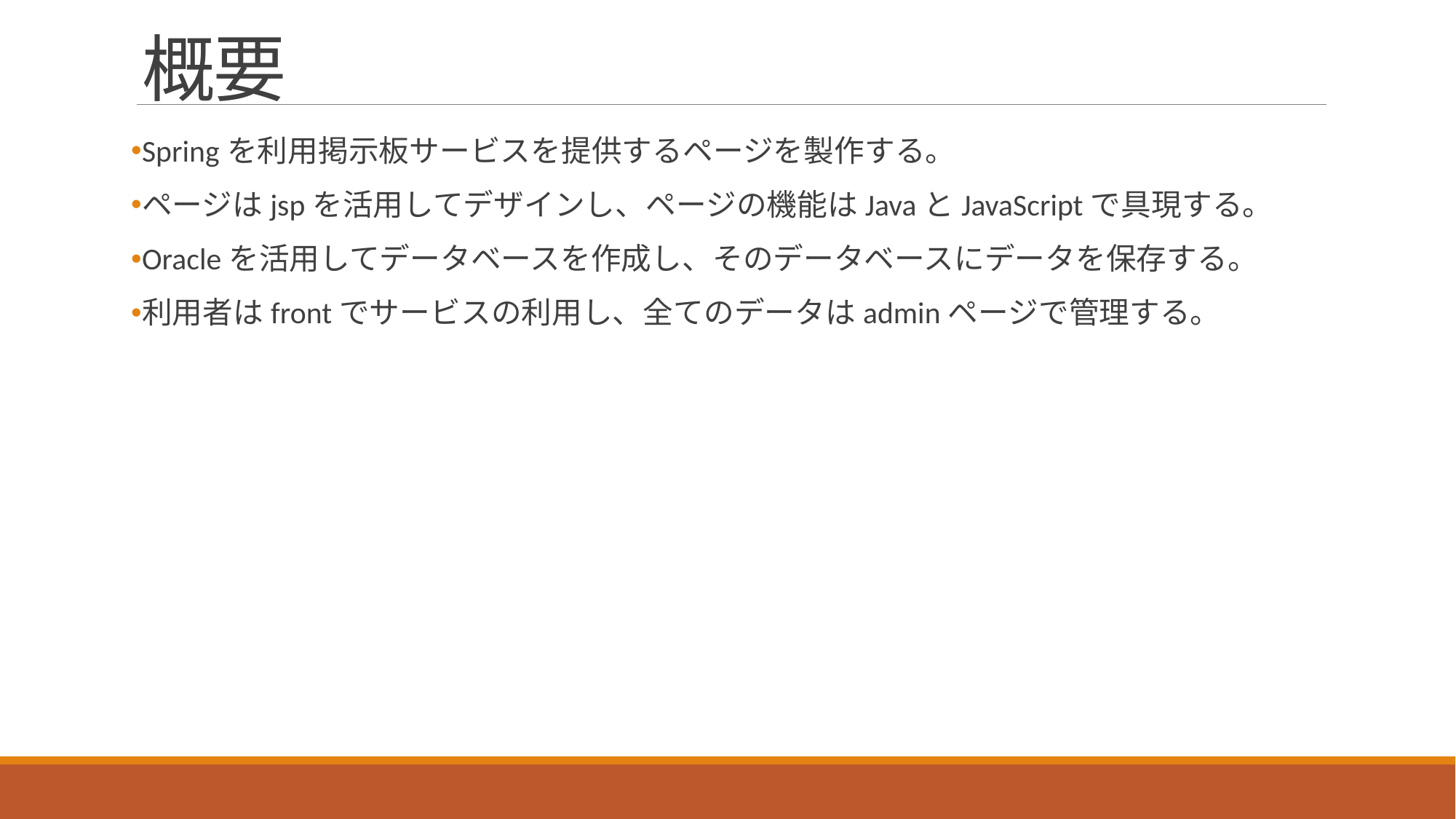

# 概要
Springを利用掲示板サービスを提供するページを製作する。
ページはjspを活用してデザインし、ページの機能はJavaとJavaScriptで具現する。
Oracleを活用してデータベースを作成し、そのデータベースにデータを保存する。
利用者はfrontでサービスの利用し、全てのデータはadminページで管理する。